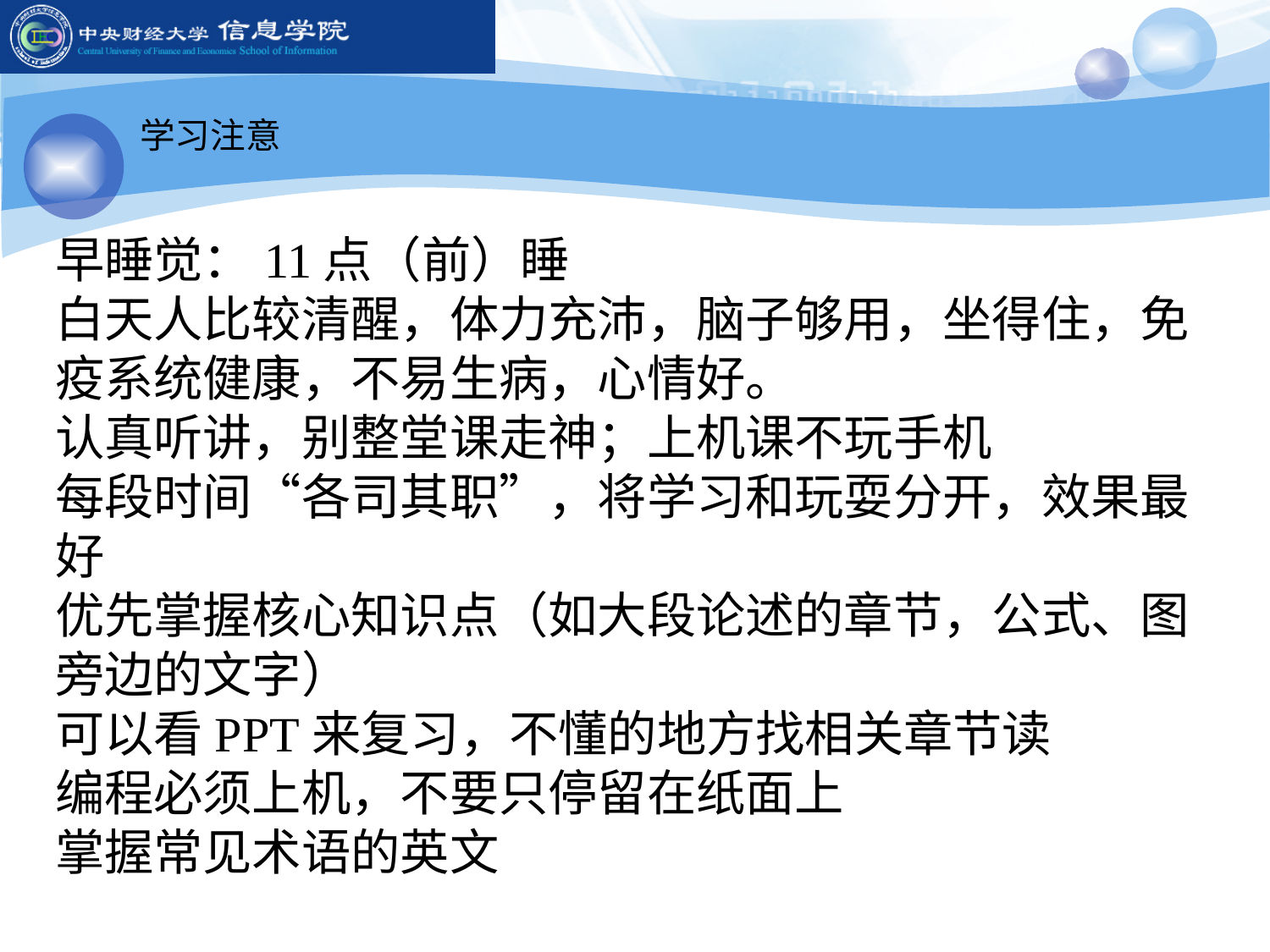

学习注意
早睡觉：11点（前）睡
白天人比较清醒，体力充沛，脑子够用，坐得住，免疫系统健康，不易生病，心情好。
认真听讲，别整堂课走神；上机课不玩手机
每段时间“各司其职”，将学习和玩耍分开，效果最好
优先掌握核心知识点（如大段论述的章节，公式、图旁边的文字）
可以看PPT来复习，不懂的地方找相关章节读
编程必须上机，不要只停留在纸面上
掌握常见术语的英文